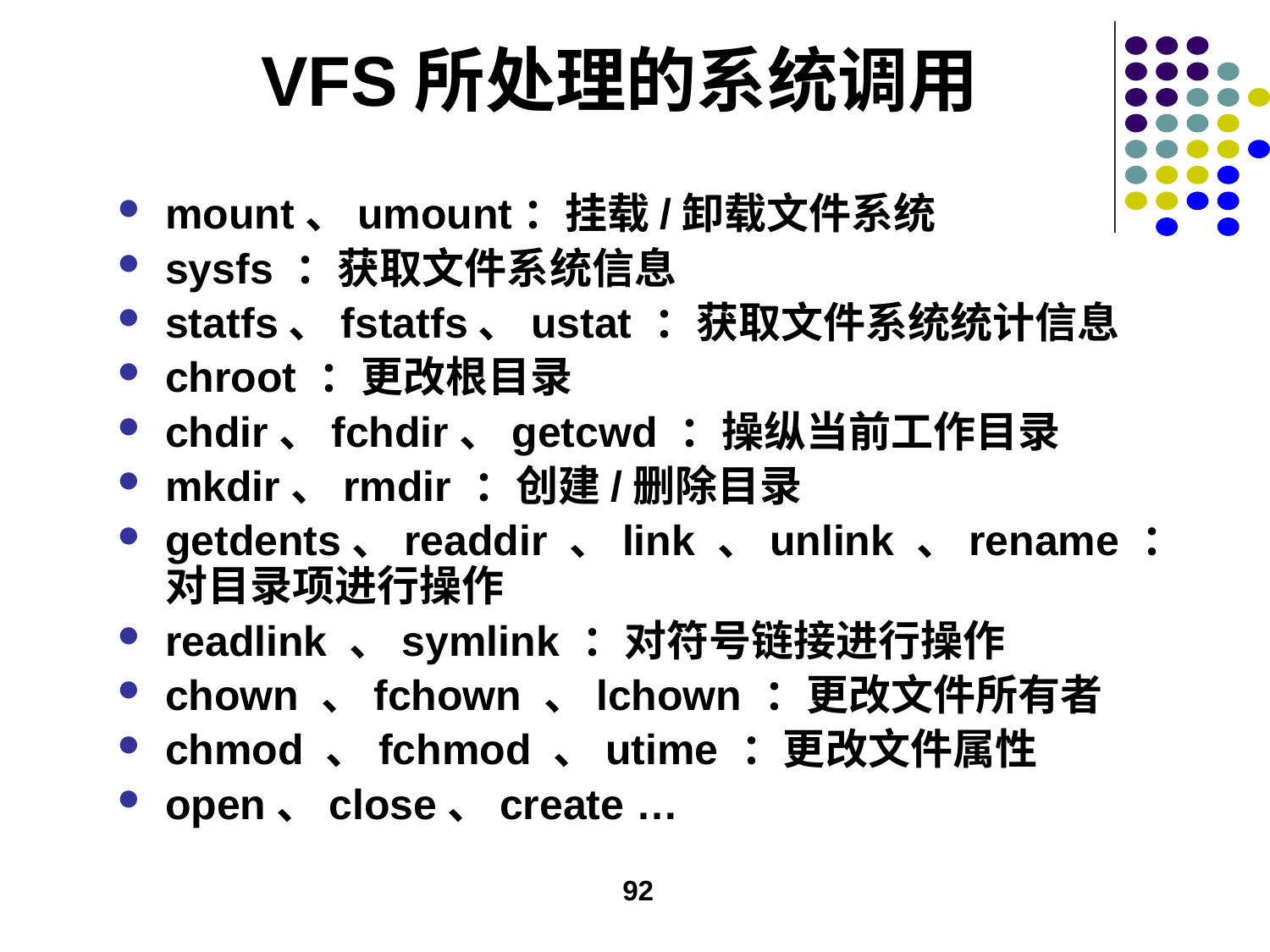

# VFS所处理的系统调用
mount、umount：挂载/卸载文件系统
sysfs ：获取文件系统信息
statfs、fstatfs、ustat ：获取文件系统统计信息
chroot ：更改根目录
chdir、fchdir、getcwd ：操纵当前工作目录
mkdir、rmdir ：创建/删除目录
getdents、readdir 、link 、unlink 、rename ：对目录项进行操作
readlink 、symlink ：对符号链接进行操作
chown 、fchown 、lchown ：更改文件所有者
chmod 、fchmod 、utime ：更改文件属性
open、close、create …
92